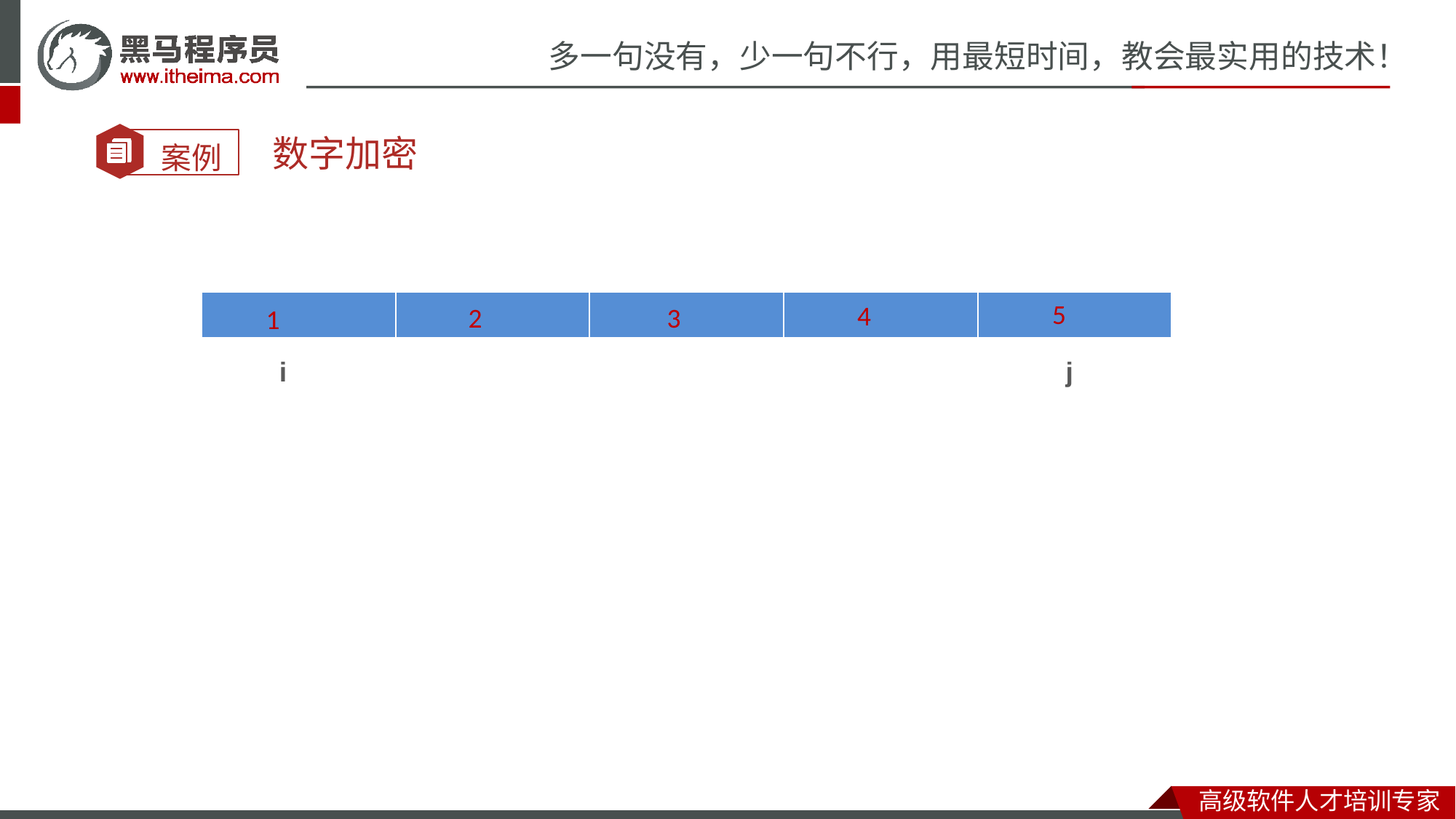

数字加密
|  |  |  |  |  |
| --- | --- | --- | --- | --- |
5
4
2
3
1
i
j